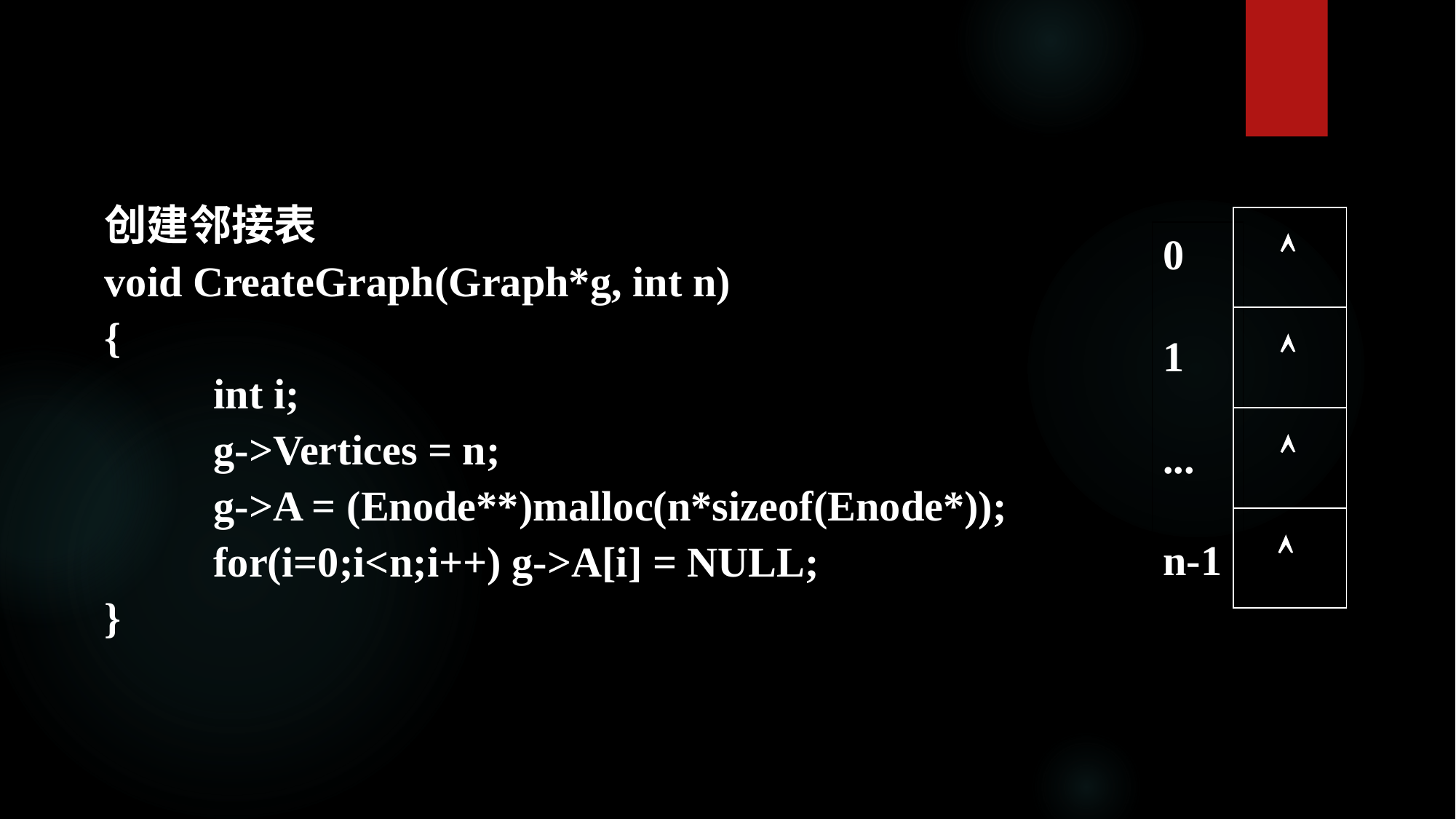

创建邻接表
void CreateGraph(Graph*g, int n)
{
	int i;
	g->Vertices = n;
	g->A = (Enode**)malloc(n*sizeof(Enode*));
	for(i=0;i<n;i++) g->A[i] = NULL;
}
|  |
| --- |
|  |
|  |
|  |
0

1

...

n-1
∧
∧
∧
∧